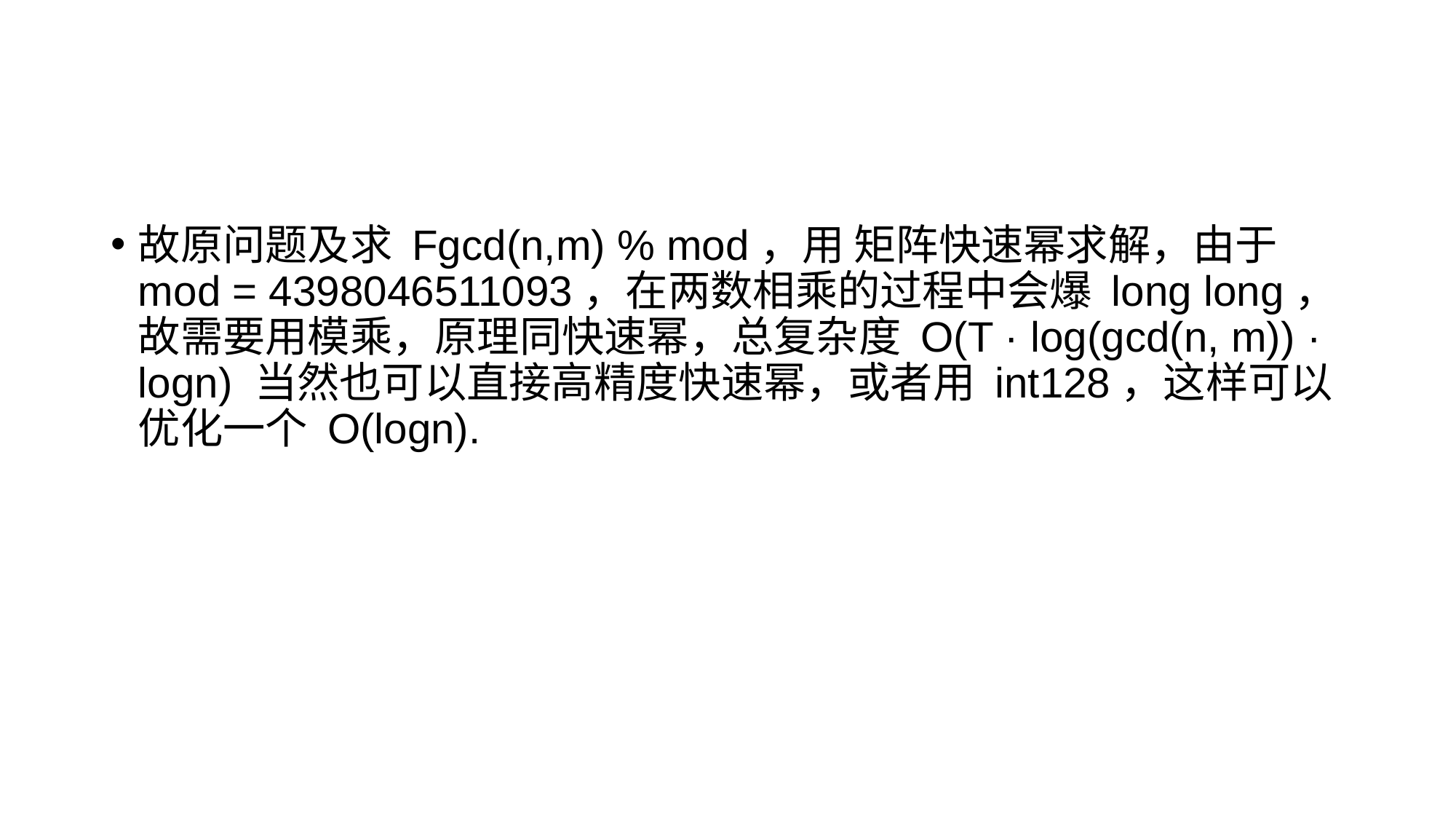

故原问题及求 Fgcd(n,m) % mod，⽤ 矩阵快速幂求解，由于 mod = 4398046511093，在两数相乘的过程中会爆 long long，故需要⽤模乘，原理同快速幂，总复杂度 O(T · log(gcd(n, m)) · logn) 当然也可以直接⾼精度快速幂，或者⽤ int128，这样可以优化⼀个 O(logn).